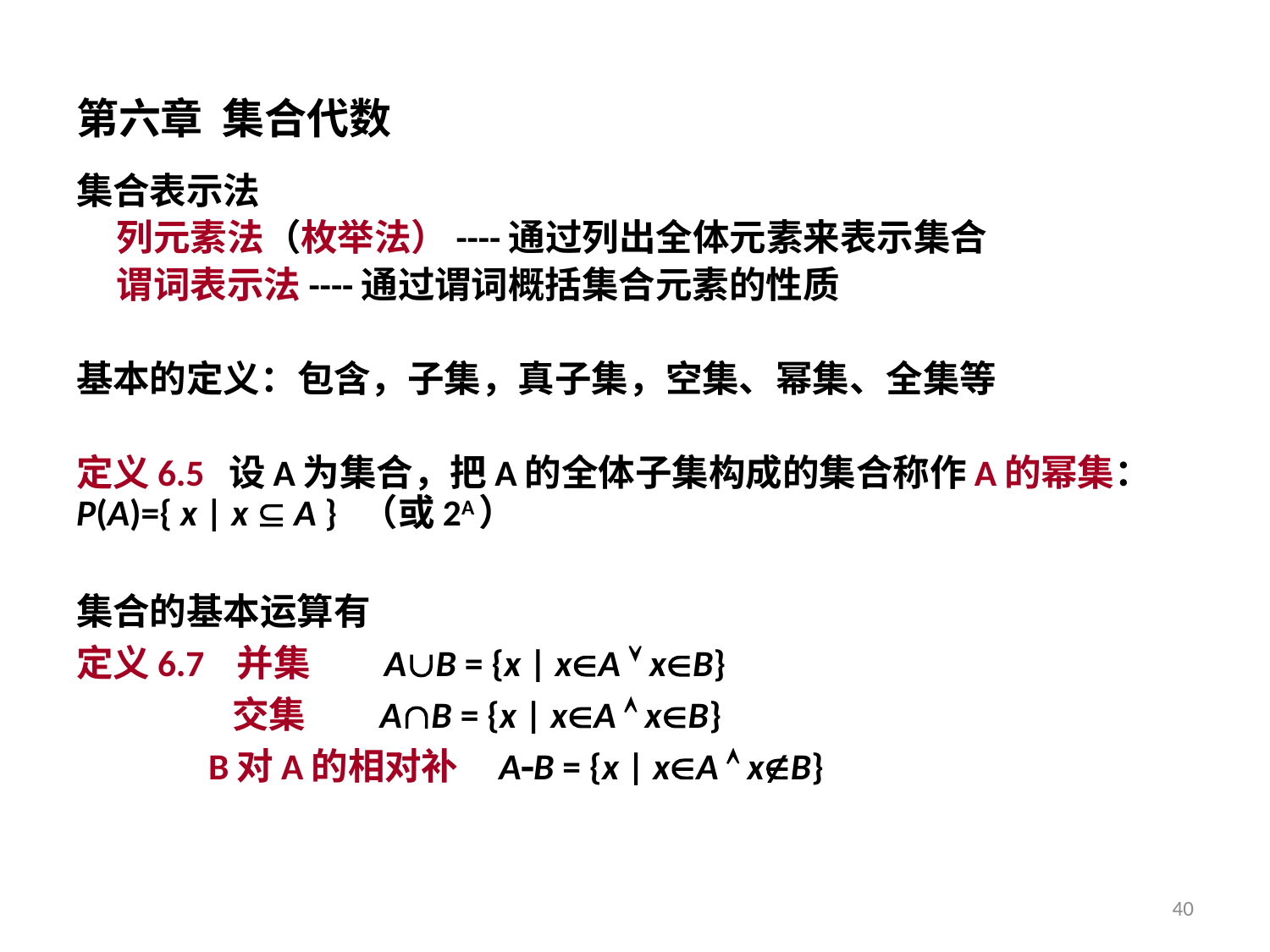

# 第六章  集合代数
集合表示法
    列元素法（枚举法）----通过列出全体元素来表示集合
    谓词表示法----通过谓词概括集合元素的性质

基本的定义：包含，子集，真子集，空集、幂集、全集等

定义6.5  设A为集合，把A的全体子集构成的集合称作A的幂集：P(A)={ x | x ⊆ A }  （或2A）

集合的基本运算有
定义6.7   并集        A∪B = {x | x∈A ∨ x∈B}
                  交集        A∩B = {x | x∈A ∧ x∈B}
                B对A的相对补    A−B = {x | x∈A ∧ x∉B}

40